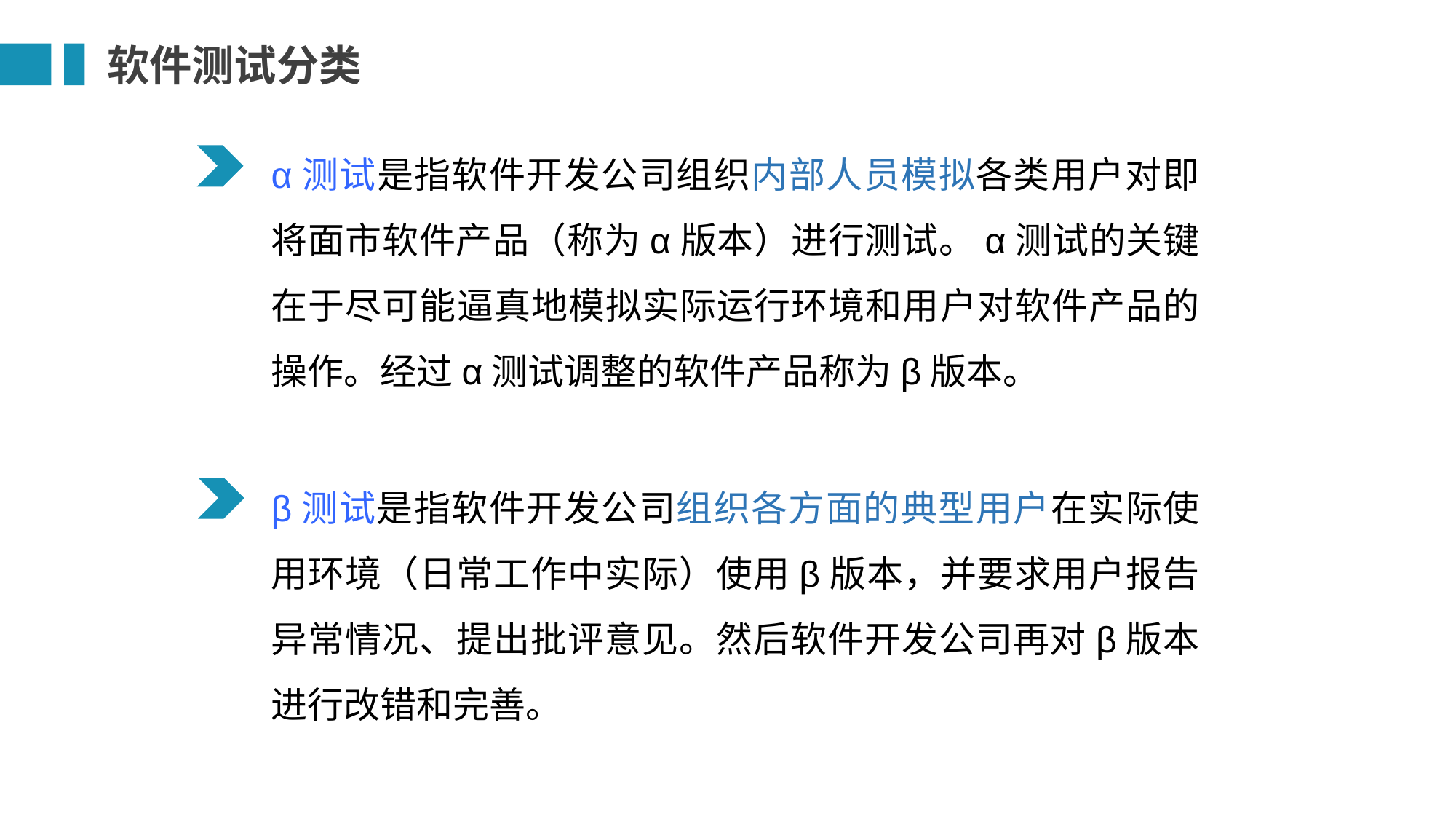

软件测试分类

α测试是指软件开发公司组织内部人员模拟各类用户对即将面市软件产品（称为α版本）进行测试。α测试的关键在于尽可能逼真地模拟实际运行环境和用户对软件产品的操作。经过α测试调整的软件产品称为β版本。

β测试是指软件开发公司组织各方面的典型用户在实际使用环境（日常工作中实际）使用β版本，并要求用户报告异常情况、提出批评意见。然后软件开发公司再对β版本进行改错和完善。

21